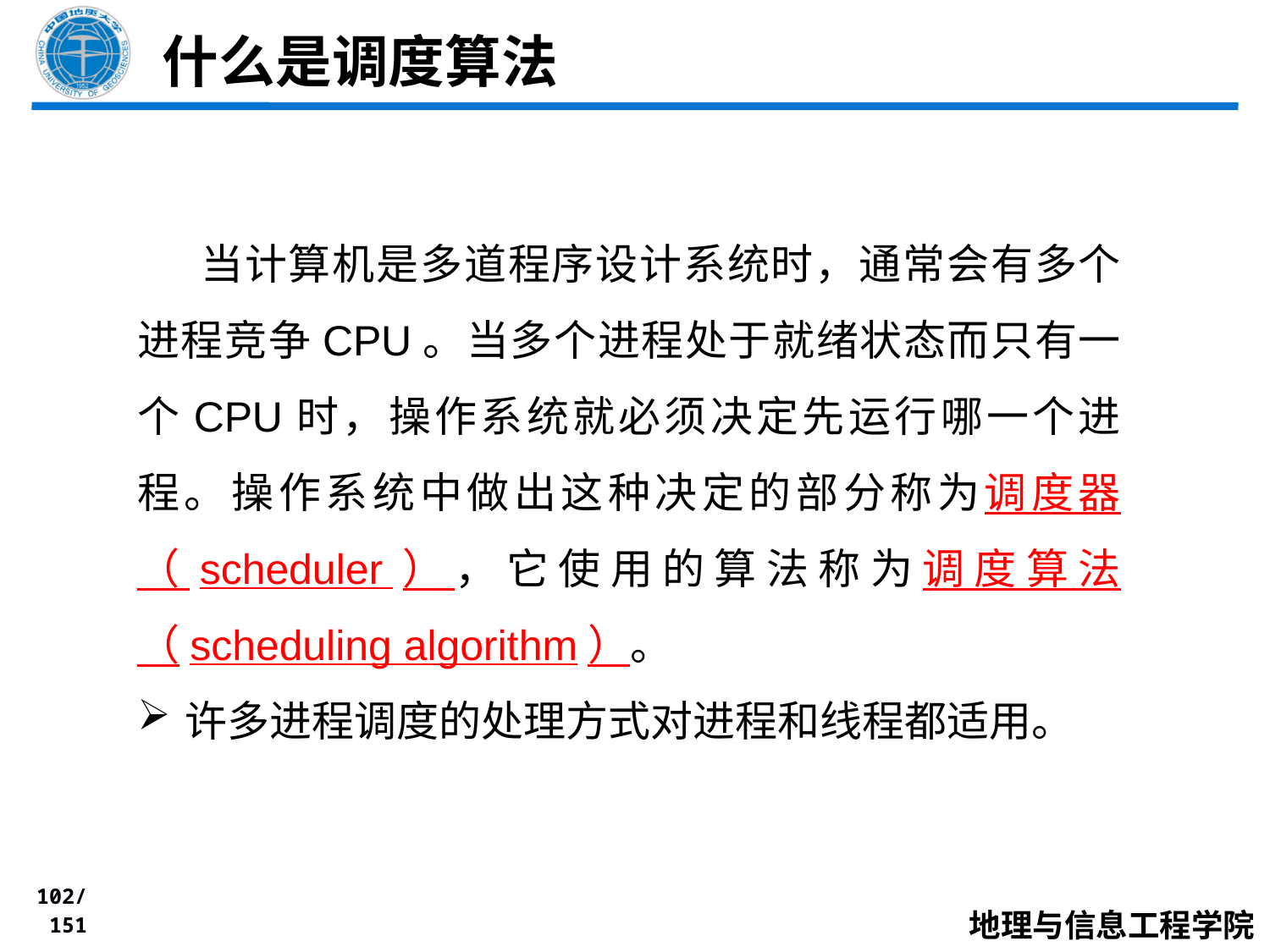

什么是调度算法
当计算机是多道程序设计系统时，通常会有多个进程竞争CPU。当多个进程处于就绪状态而只有一个CPU时，操作系统就必须决定先运行哪一个进程。操作系统中做出这种决定的部分称为调度器（scheduler），它使用的算法称为调度算法（scheduling algorithm）。
许多进程调度的处理方式对进程和线程都适用。